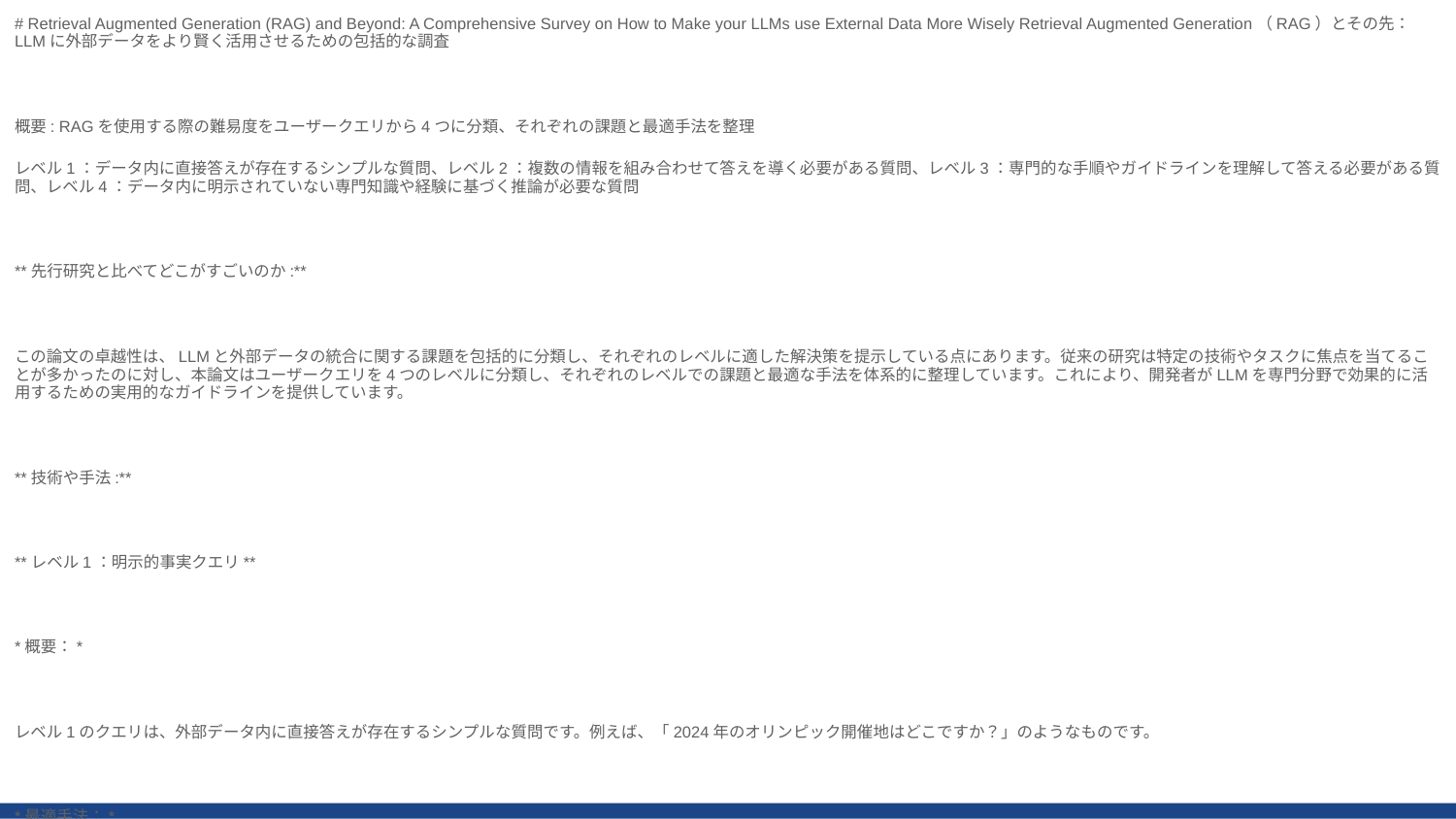

# Retrieval Augmented Generation (RAG) and Beyond: A Comprehensive Survey on How to Make your LLMs use External Data More Wisely Retrieval Augmented Generation（RAG）とその先：LLMに外部データをより賢く活用させるための包括的な調査

概要: RAGを使用する際の難易度をユーザークエリから4つに分類、それぞれの課題と最適手法を整理
レベル1：データ内に直接答えが存在するシンプルな質問、レベル2：複数の情報を組み合わせて答えを導く必要がある質問、レベル3：専門的な手順やガイドラインを理解して答える必要がある質問、レベル4：データ内に明示されていない専門知識や経験に基づく推論が必要な質問

**先行研究と比べてどこがすごいのか:**

この論文の卓越性は、LLMと外部データの統合に関する課題を包括的に分類し、それぞれのレベルに適した解決策を提示している点にあります。従来の研究は特定の技術やタスクに焦点を当てることが多かったのに対し、本論文はユーザークエリを4つのレベルに分類し、それぞれのレベルでの課題と最適な手法を体系的に整理しています。これにより、開発者がLLMを専門分野で効果的に活用するための実用的なガイドラインを提供しています。

**技術や手法:**

**レベル1：明示的事実クエリ**

*概要：*

レベル1のクエリは、外部データ内に直接答えが存在するシンプルな質問です。例えば、「2024年のオリンピック開催地はどこですか？」のようなものです。

*最適手法：*

1. **Retrieval-Augmented Generation（RAG）の使用**
    - **データ処理の強化：**
        - **マルチモーダルドキュメントの解析：**

            外部データにはテキストだけでなく、表、画像、動画などの多様な形式が含まれることがあります。これらをテキスト形式に変換することで、LLMが処理できるようにします。例えば、表をテキストに変換するTable-to-Text手法や、画像をキャプション化する技術を用います。

        - **チャンク化の最適化：**

            長いテキストを適切なサイズに分割（チャンク化）し、文脈を維持しながら情報を整理します。固定長のチャンク化、セマンティックチャンク化、スライディングウィンドウなどの手法を用いて、情報の欠落や冗長を防ぎます。

    - **データ検索の強化：**
        - **インデックス作成：**

            データの効率的な検索のために、スパース（例：TF-IDF、BM25）、デンス（例：BERTベースのエンコーダ）、ハイブリッドなインデックスを構築します。これにより、クエリに対する関連度の高いドキュメントを迅速に特定できます。

        - **クエリとドキュメントのアライメント：**

            クエリとドキュメントの意味的な一致を高めるために、クエリのリライトや生成を行います。例えば、HyDE手法では、クエリから仮想的な回答を生成し、それに基づいて関連するドキュメントを検索します。

        - **再ランキングと誤り訂正：**

            初期の検索結果を再評価し、関連性の高い順に並べ替えます。LLMを用いて、検索結果の信頼性や有用性を評価し、不適切な情報を除外します。

        - **反復的検索（Recursive Retrieval）：**

            必要な情報が得られるまで、検索と生成のプロセスを繰り返します。例えば、SEATERやSelf-RAGのような手法で、検索結果の品質を向上させます。

    - **応答生成の強化：**
        - **ファインチューニング：**

            LLMが外部データから正確な回答を生成できるように、適切なデータセットでモデルを微調整します。これにより、モデルが誤情報やノイズに影響されにくくなります。

        - **内的知識と外部データの統合：**

            モデルが内部の事前知識と外部から取得したデータを適切に組み合わせ、矛盾を解消するようにトレーニングします。

---

**レベル2：暗黙的事実クエリ**

*概要：*

レベル2のクエリは、複数の情報を組み合わせて答えを導く必要がある質問です。例えば、「キャンベラが首都の国の現在の与党は？」のように、複数の事実を結びつける必要があります。

*最適手法：*

1. **反復的なRAG（Iterative RAG）**
    - **プランニングベースの手法：**

        質問を解決するためのステップバイステップの計画を生成します。ReActやIRCoTなどの手法を用いて、問題をサブタスクに分割し、それぞれに対して検索と推論を行います。

    - **情報ギャップの補填：**

        一度の検索で得られない情報を、追加の検索と生成によって補います。ITRGやFLAREのような手法で、回答の不確実な部分を特定し、さらなる情報収集を行います。

2. **グラフやツリー構造を用いた質問応答**
    - **知識グラフの活用：**

        エンティティ間の関係をグラフとしてモデル化し、必要な情報を効率的に検索します。Think-on-GraphやR3などの手法で、LLMが最適な探索パスを決定します。

    - **データチャンクのグラフ/ツリー化：**

        テキストチャンクをノードとし、その間の意味的な関連性をエッジとしてグラフを構築します。MoGGやRAPTORなどの手法で、階層的なクラスタリングを行い、情報を整理します。

3. **自然言語からSQLへの変換（NL2SQL）**
    - **テキストベースの質問をSQLクエリに変換：**

        Chat2DBやその他のNL2SQL手法を用いて、構造化データベースから必要な情報を取得します。これにより、大量のデータに対する集計やフィルタリングが可能になります。

---

**レベル3：解釈可能な推論クエリ**

*概要：*

レベル3のクエリは、専門的なガイドラインや手順を理解して答える必要がある質問です。例えば、医療ガイドラインに基づく診断や、カスタマーサポートのワークフローに従った応答などです。

*最適手法：*

1. **プロンプトチューニング**
    - **ドメイン固有の指示をプロンプトとして組み込む：**

        外部データから得られる手順やガイドラインを、LLMへの入力として提供します。これにより、モデルが特定のルールや手順に従って応答できます。

    - **強化学習を用いたプロンプト最適化：**

        TEMPERAやRlpromptなどの手法で、LLMの応答品質を報酬として、最適なプロンプトを自動的に探索します。

    - **LLM自身を用いたプロンプト生成：**

        OPROやReflexionのような手法で、LLMが自らの過去の応答を分析し、改善のためのフィードバックを生成します。

2. **Chain-of-Thought（CoT）プロンプト**
    - **思考の連鎖を明示的にモデル化：**

        問題解決の過程をステップバイステップで示すことで、複雑な推論が可能になります。手動でCoTプロンプトを設計するか、Automate-CoTのような自動化手法を用います。

    - **エージェントワークフローの構築：**

        複数のLLMエージェントが協力してタスクを遂行するシステムを構築します。MetaGPTやCoMLなどの手法で、専門分野の知識を持つエージェントを連携させます。

---

**レベル4：隠れた推論クエリ**

*概要：*

レベル4のクエリは、データ内に明示されていない専門知識や経験に基づく推論が必要な質問です。過去の事例や膨大な知識を元に、新たな問題に対処する必要があります。

*最適手法：*

1. **オフライン学習**
    - **ルールやガイドラインの抽出：**

        過去のデータから共通のパターンや原則を見つけ出し、モデルに組み込みます。例えば、GLやLEAPのような手法で、過去の誤答から学習し、一般的な原則を形成します。

    - **自己教師あり学習：**

        LLMが自ら生成した推論過程を学習し、未知の問題にも対応できるようにします。STaRやLXSなどの手法で、モデルの推論能力を強化します。

2. **インコンテキストラーニング（ICL）**
    - **関連する例をコンテキストとして提示：**

        モデルが少数の事例から学習し、新たな問題に適用します。OpenICLなどのフレームワークで、最適なデモンストレーションを選択します。

    - **デモンストレーションの最適化：**

        モデルの性能を向上させるために、関連性の高い例を選び、必要に応じて多様性を持たせます。Auto-CoTやDUPなどの手法で、モデルの理解力を高めます。

3. **ファインチューニング**
    - **専門的なデータでのモデル微調整：**

        医療、法律、金融などのドメイン固有のデータでLLMを再訓練し、専門知識を直接モデルに組み込みます。ChatDoctorやFinGPTなどのプロジェクトが該当します。

    - **効率的なチューニング手法の活用：**

        LoRAやAdapterなどの軽量な微調整手法を用いて、計算コストを削減しつつモデルを最適化します。

**使用用途:**

- **専門的な質問応答システム**

    医療、法律、金融などの分野で、専門知識に基づく正確な回答を提供。

- **知識ベースのエキスパートシステム**

    外部データを活用して、ユーザーの意思決定を支援するシステムの構築。

- **情報検索と要約**

    大量のドキュメントから必要な情報を効率的に抽出し、要約を提供。